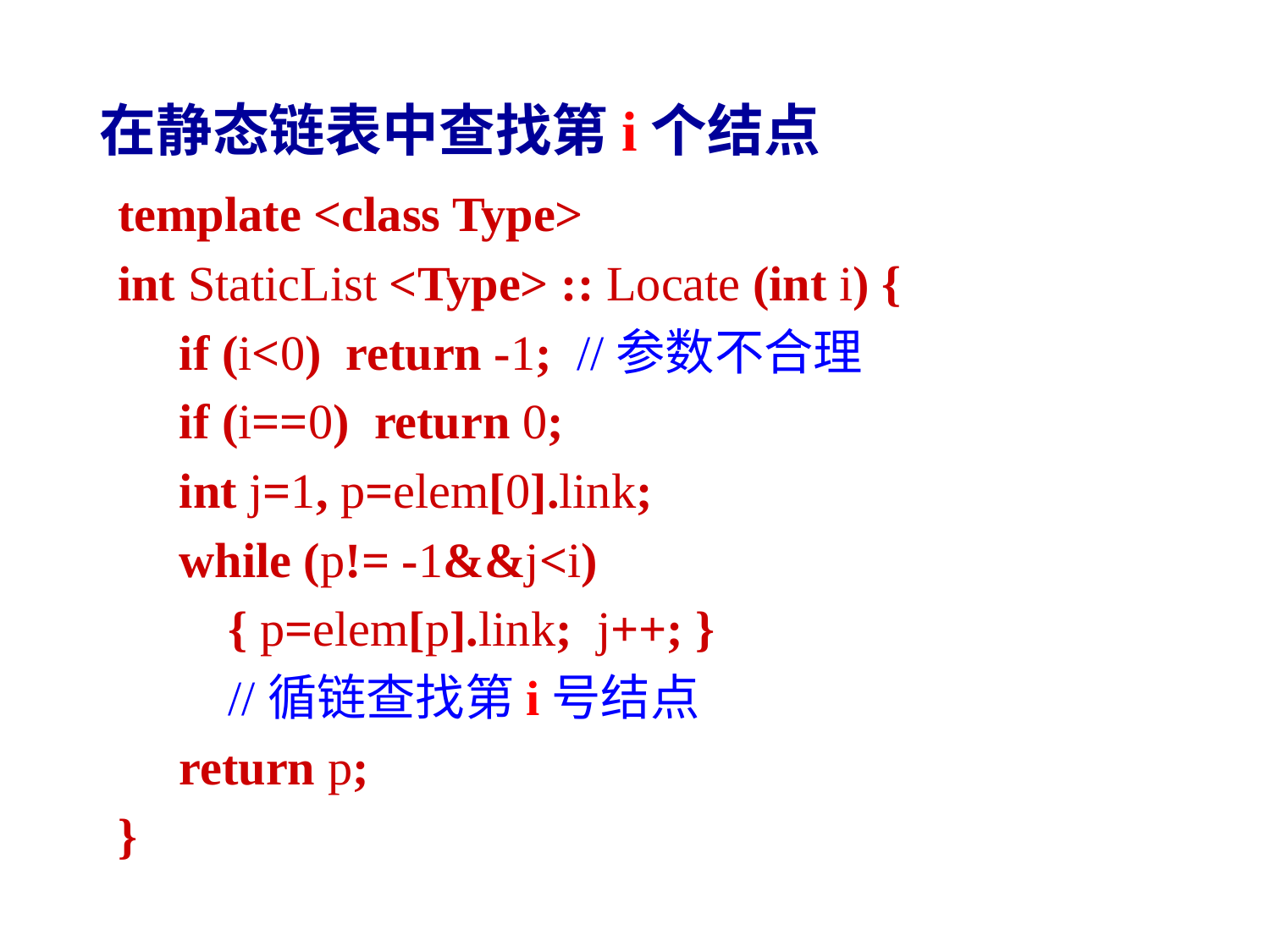

在静态链表中查找第i个结点
template <class Type>
int StaticList <Type> :: Locate (int i) {
     if (i<0)  return -1;  //参数不合理
     if (i==0)  return 0;
     int j=1, p=elem[0].link;
     while (p!= -1&&j<i)
         { p=elem[p].link;  j++; }
         //循链查找第i号结点
     return p;
}
202